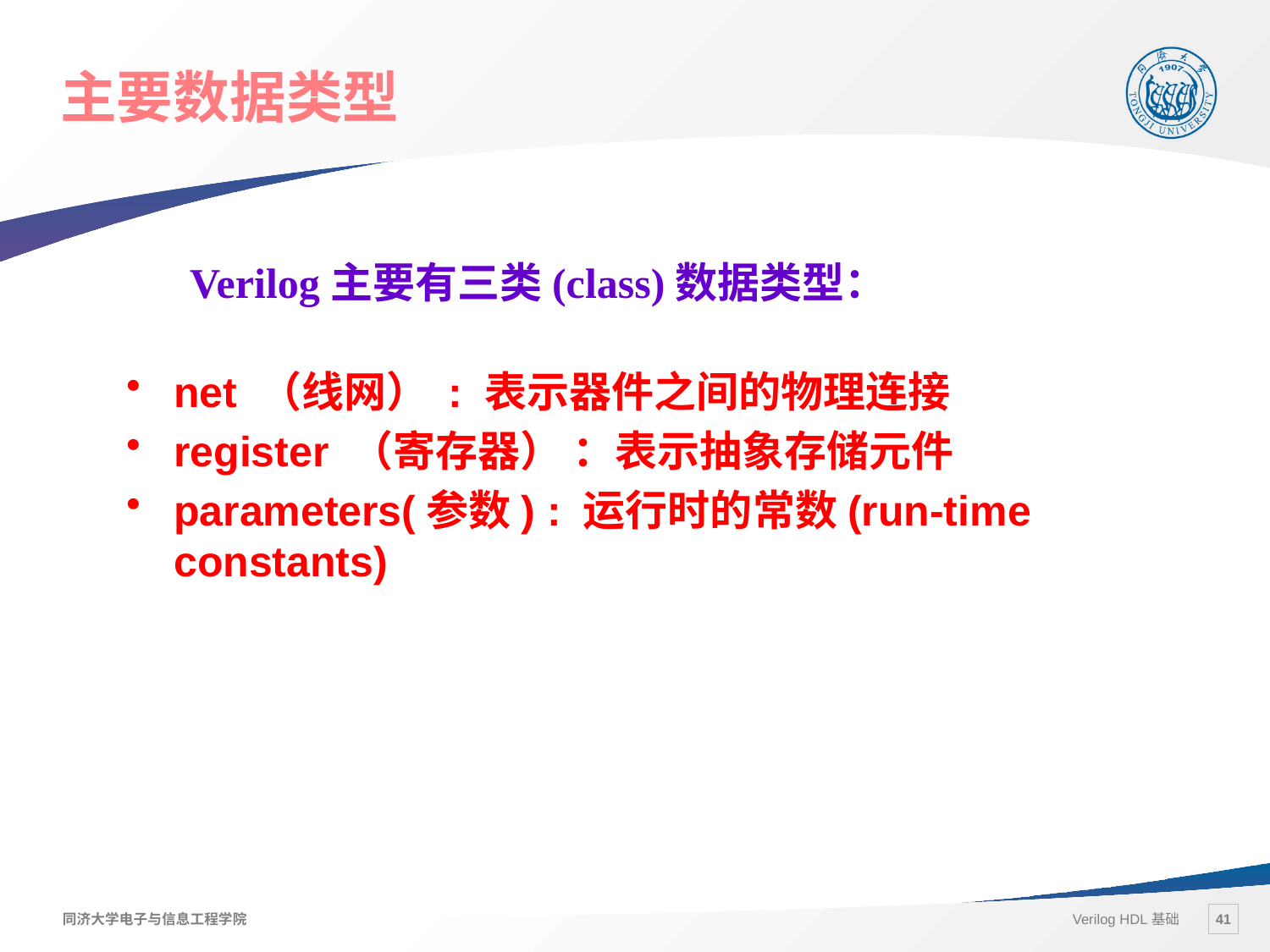

# 主要数据类型
Verilog主要有三类(class)数据类型：
net （线网） : 表示器件之间的物理连接
register （寄存器） ：表示抽象存储元件
parameters(参数) : 运行时的常数(run-time constants)